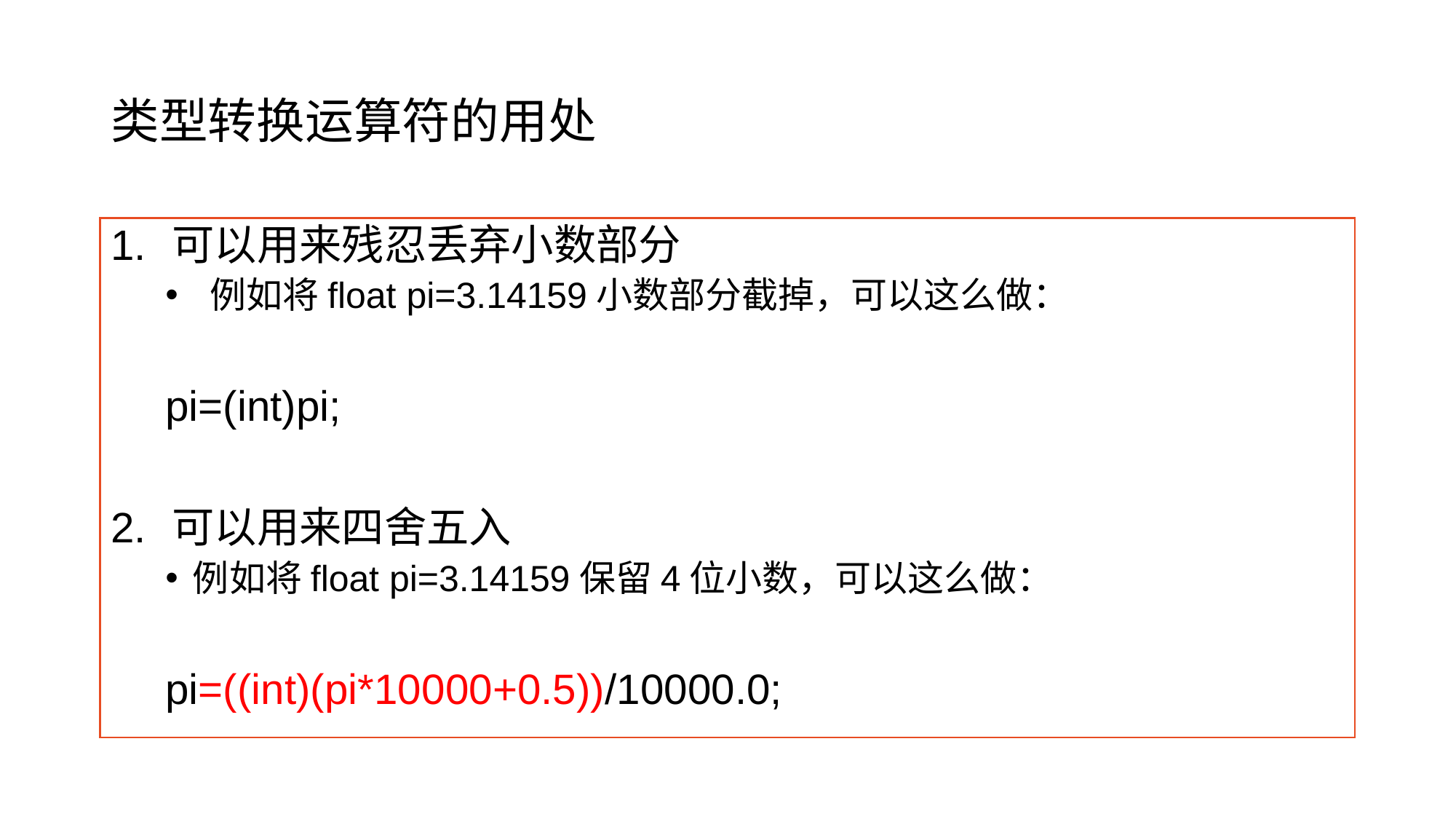

# 类型转换运算符的用处
可以用来残忍丢弃小数部分
 例如将float pi=3.14159小数部分截掉，可以这么做：

pi=(int)pi;

可以用来四舍五入
例如将float pi=3.14159保留4位小数，可以这么做：

pi=((int)(pi*10000+0.5))/10000.0;